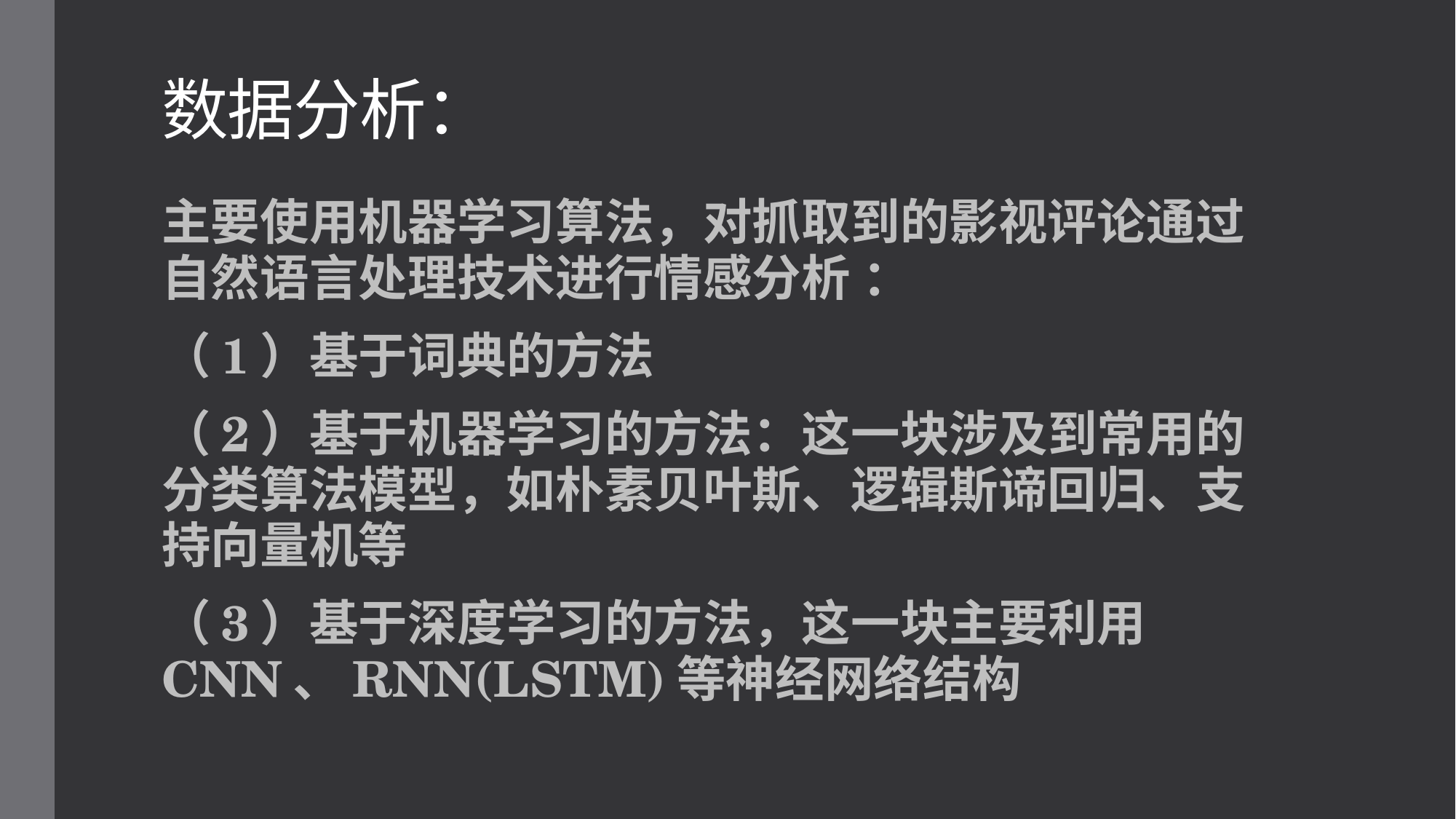

# 数据分析：
主要使用机器学习算法，对抓取到的影视评论通过自然语言处理技术进行情感分析 ：
（1）基于词典的方法
（2）基于机器学习的方法：这一块涉及到常用的分类算法模型，如朴素贝叶斯、逻辑斯谛回归、支持向量机等
（3）基于深度学习的方法，这一块主要利用CNN、RNN(LSTM)等神经网络结构